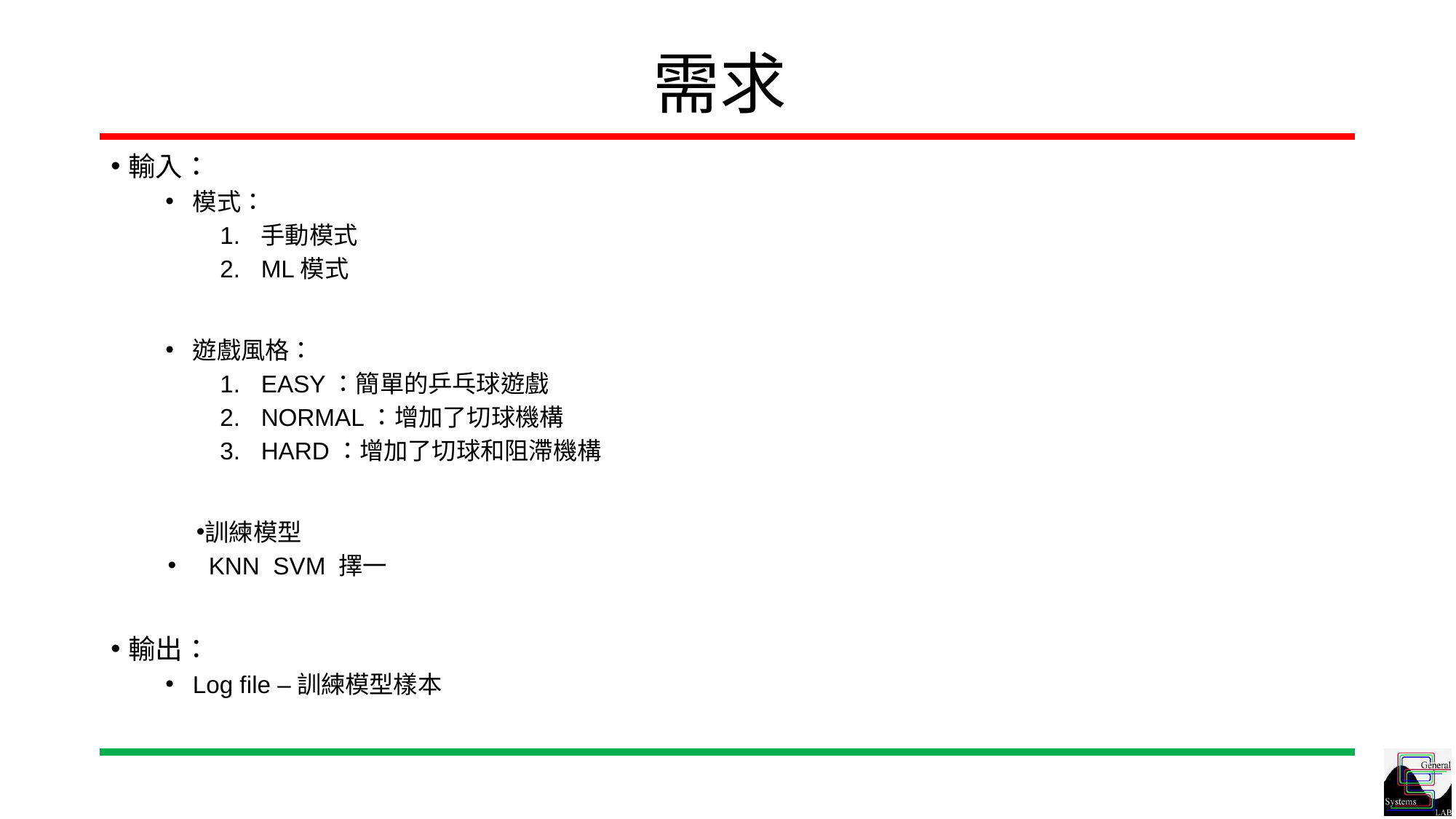

# 需求
輸入：
模式：
手動模式
ML模式

遊戲風格：
EASY：簡單的乒乓球遊戲
NORMAL：增加了切球機構
HARD：增加了切球和阻滯機構

訓練模型
KNN  SVM 擇一

輸出：
Log file –訓練模型樣本